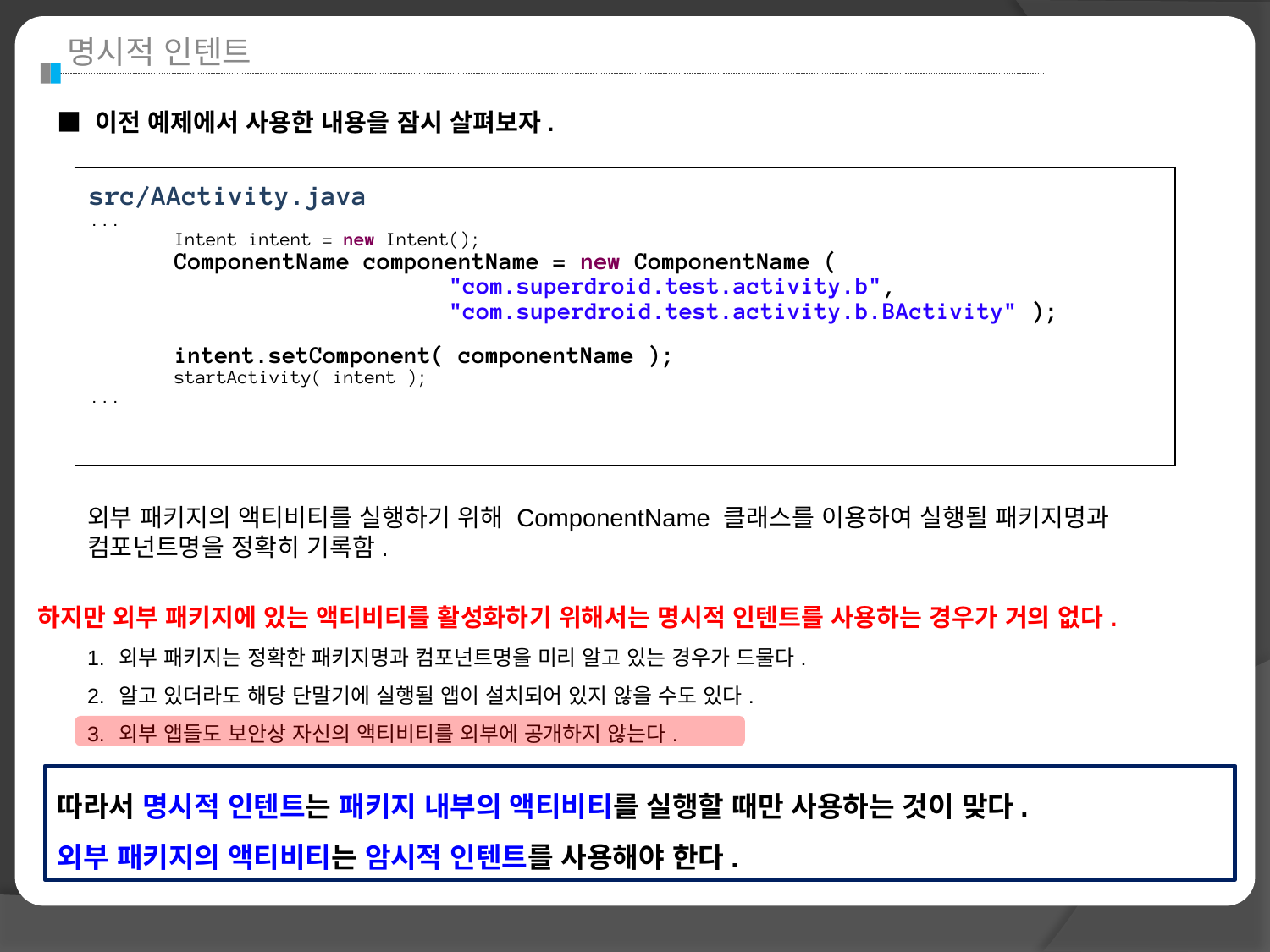

명시적 인텐트

■ 이전 예제에서 사용한 내용을 잠시 살펴보자.

| src/AActivity.java ... Intent intent = new Intent(); ComponentName componentName = new ComponentName ( "com.superdroid.test.activity.b", "com.superdroid.test.activity.b.BActivity" ); intent.setComponent( componentName ); startActivity( intent ); ... |
| --- |
외부 패키지의 액티비티를 실행하기 위해 ComponentName 클래스를 이용하여 실행될 패키지명과 컴포넌트명을 정확히 기록함.
하지만 외부 패키지에 있는 액티비티를 활성화하기 위해서는 명시적 인텐트를 사용하는 경우가 거의 없다.
외부 패키지는 정확한 패키지명과 컴포넌트명을 미리 알고 있는 경우가 드물다.
알고 있더라도 해당 단말기에 실행될 앱이 설치되어 있지 않을 수도 있다.
외부 앱들도 보안상 자신의 액티비티를 외부에 공개하지 않는다.

따라서 명시적 인텐트는 패키지 내부의 액티비티를 실행할 때만 사용하는 것이 맞다.
외부 패키지의 액티비티는 암시적 인텐트를 사용해야 한다.